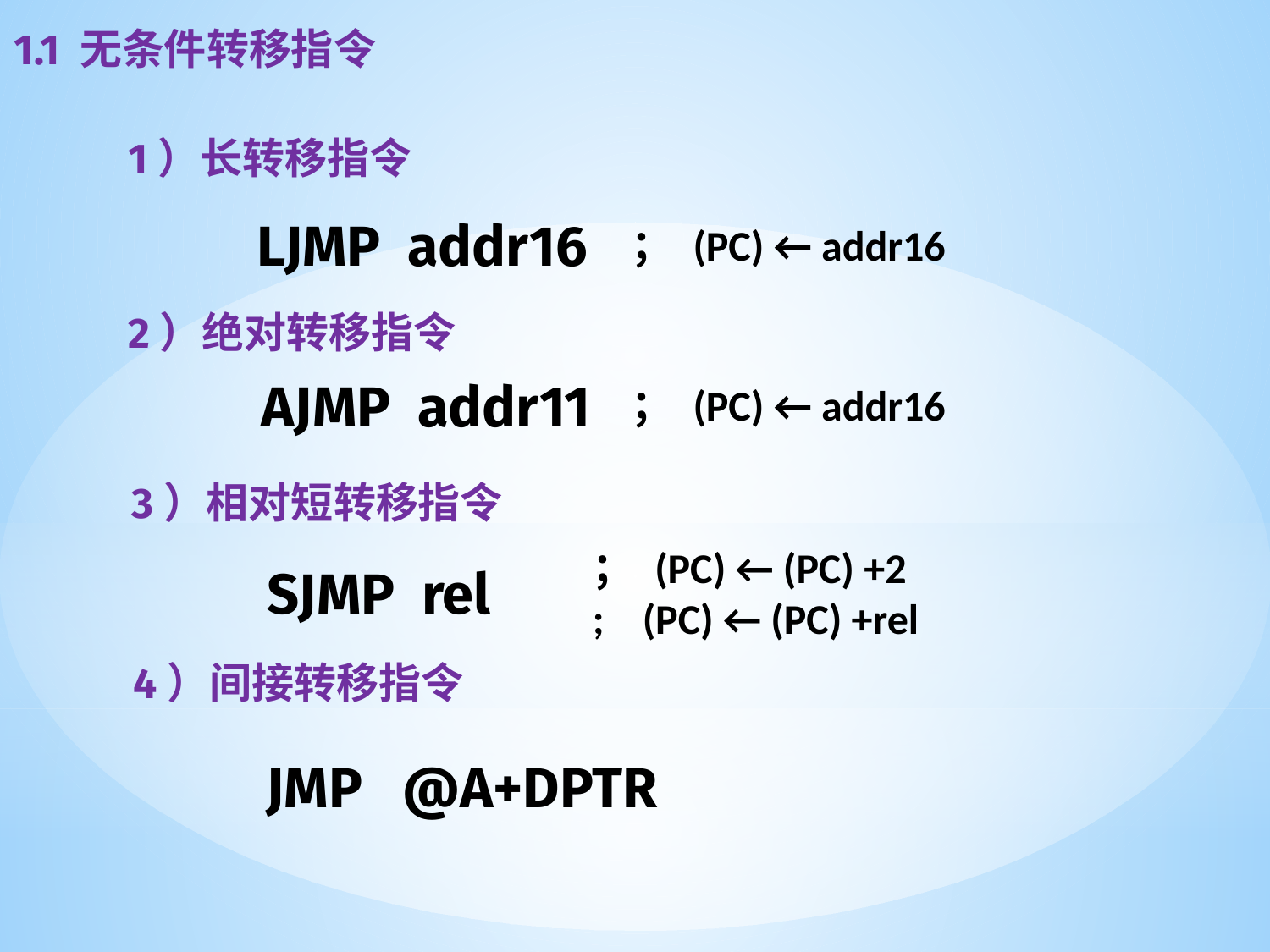

1.1 无条件转移指令
1）长转移指令
LJMP  addr16
； (PC) ← addr16
2）绝对转移指令
AJMP  addr11
； (PC) ← addr16
3）相对短转移指令
； (PC) ← (PC) +2
;    (PC) ← (PC) +rel
SJMP  rel
4）间接转移指令
JMP   @A+DPTR